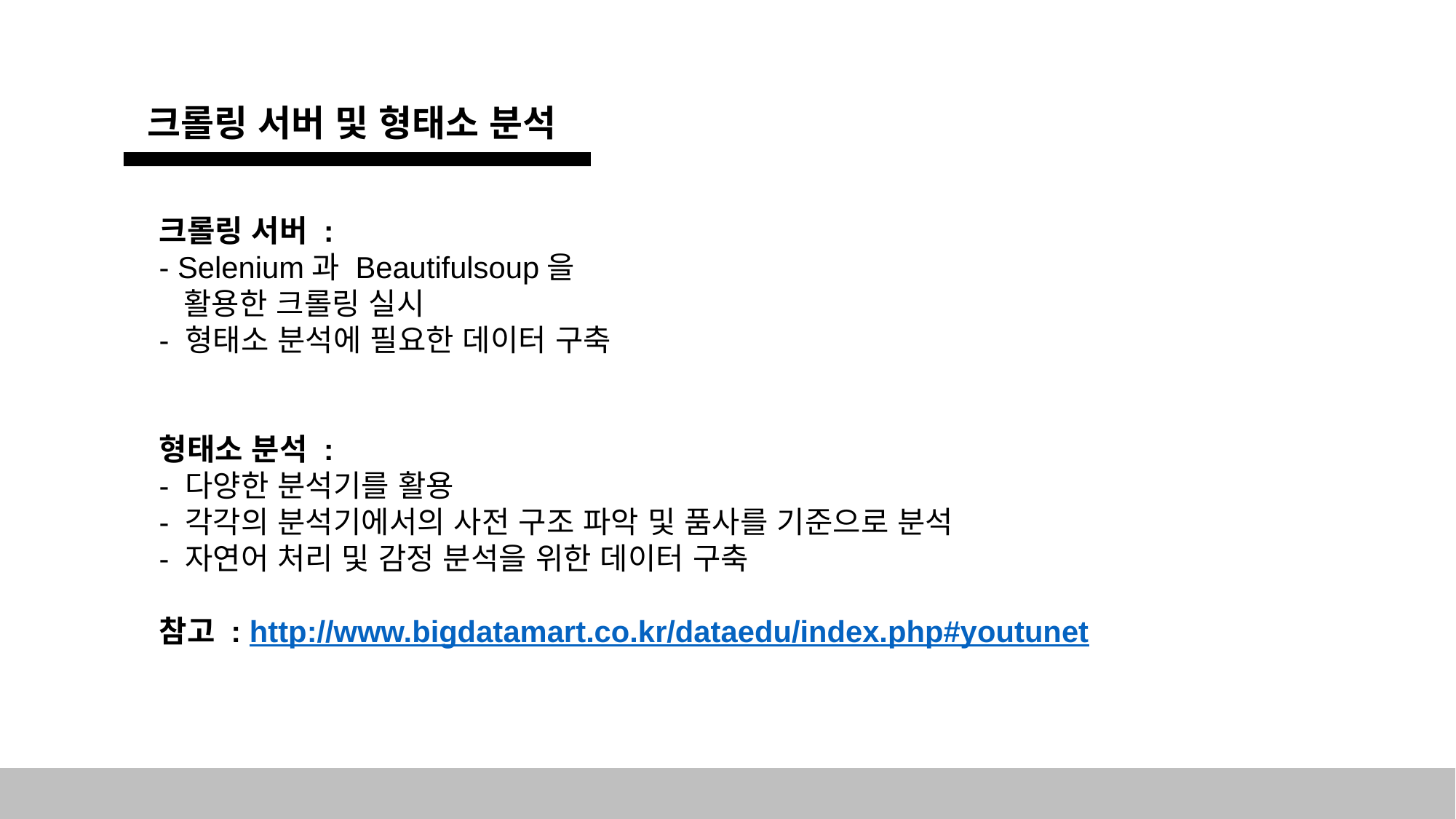

크롤링 서버 및 형태소 분석

크롤링 서버 :
- Selenium과 Beautifulsoup을
  활용한 크롤링 실시
- 형태소 분석에 필요한 데이터 구축

형태소 분석 :
- 다양한 분석기를 활용
- 각각의 분석기에서의 사전 구조 파악 및 품사를 기준으로 분석
- 자연어 처리 및 감정 분석을 위한 데이터 구축

참고 : http://www.bigdatamart.co.kr/dataedu/index.php#youtunet